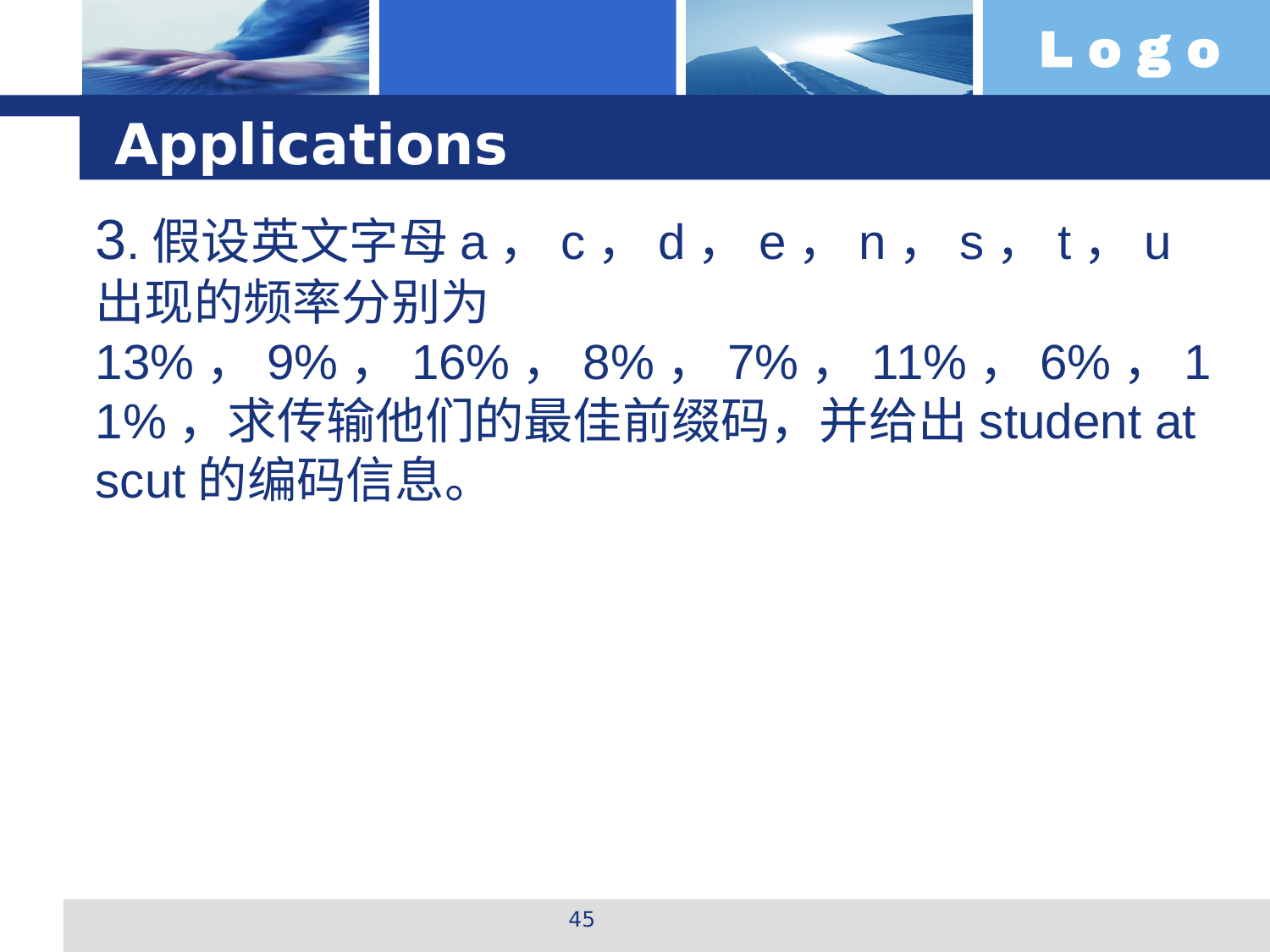

Applications
3.假设英文字母a，c，d，e，n，s，t，u出现的频率分别为13%，9%，16%，8%，7%，11%，6%，11%，求传输他们的最佳前缀码，并给出student at scut的编码信息。
45